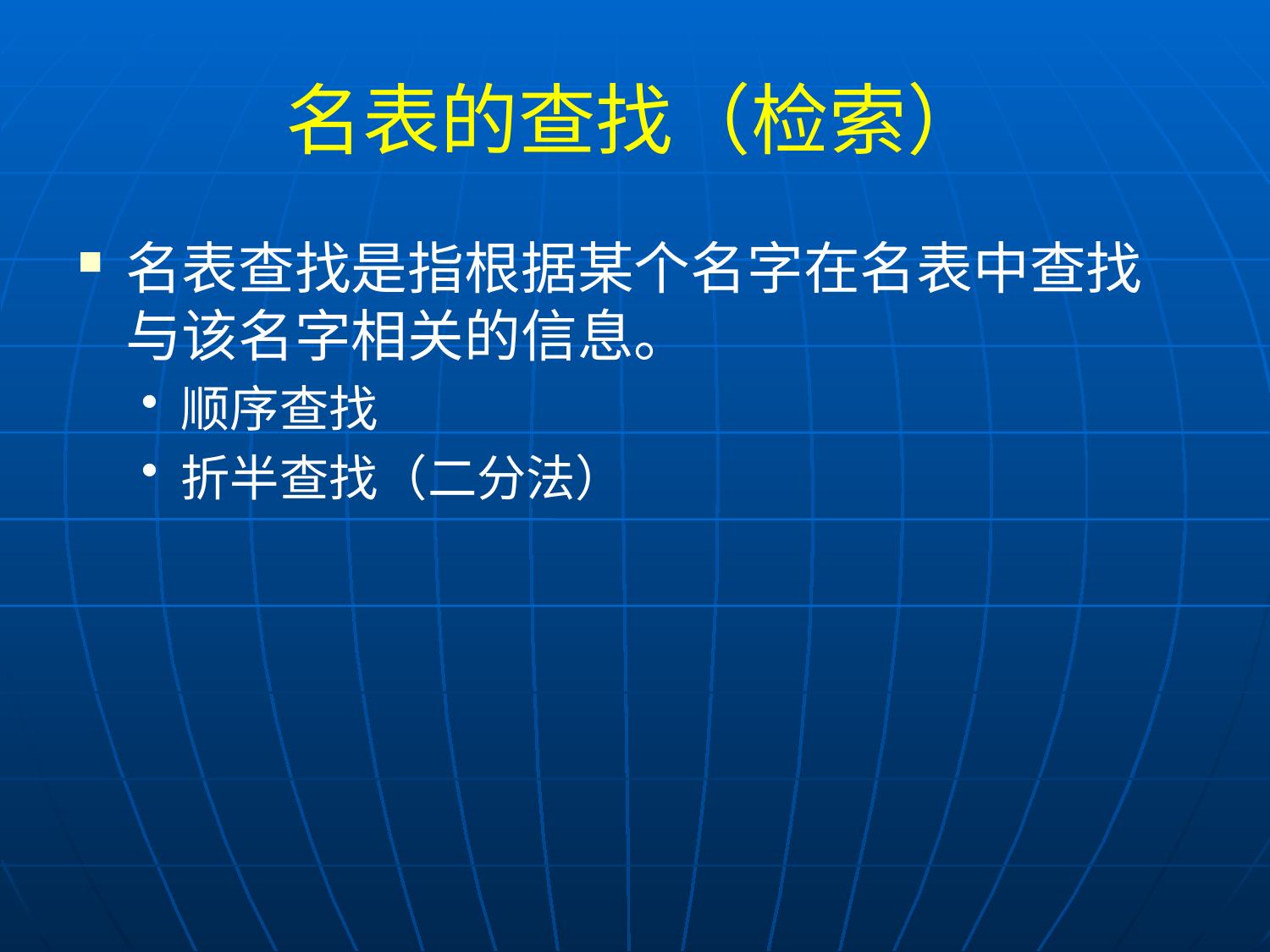

# 名表的查找（检索）
名表查找是指根据某个名字在名表中查找与该名字相关的信息。
顺序查找
折半查找（二分法）